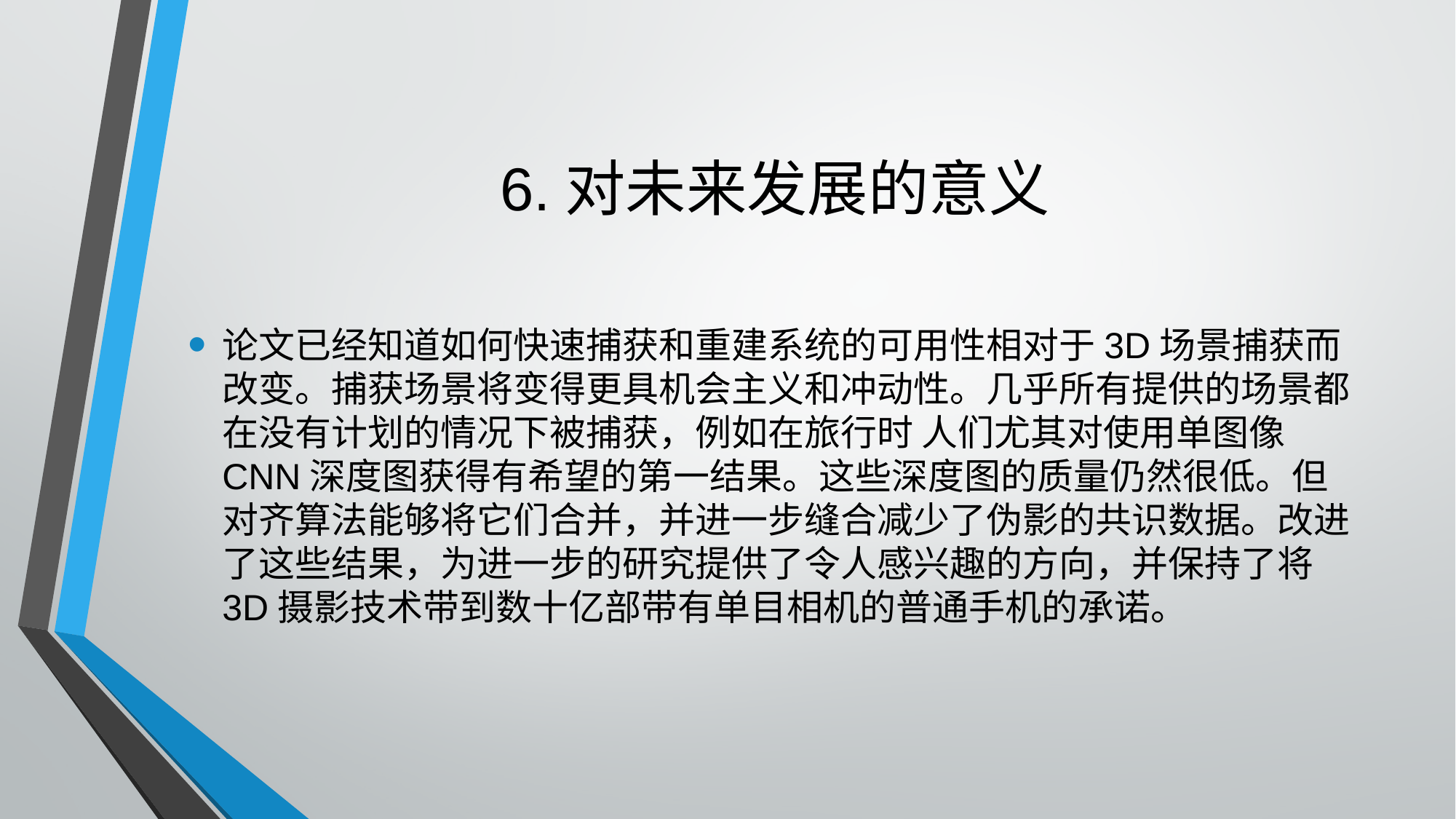

# 6.对未来发展的意义
论文已经知道如何快速捕获和重建系统的可用性相对于3D场景捕获而改变。捕获场景将变得更具机会主义和冲动性。几乎所有提供的场景都在没有计划的情况下被捕获，例如在旅行时 人们尤其对使用单图像CNN深度图获得有希望的第一结果。这些深度图的质量仍然很低。但对齐算法能够将它们合并，并进一步缝合减少了伪影的共识数据。改进了这些结果，为进一步的研究提供了令人感兴趣的方向，并保持了将3D摄影技术带到数十亿部带有单目相机的普通手机的承诺。